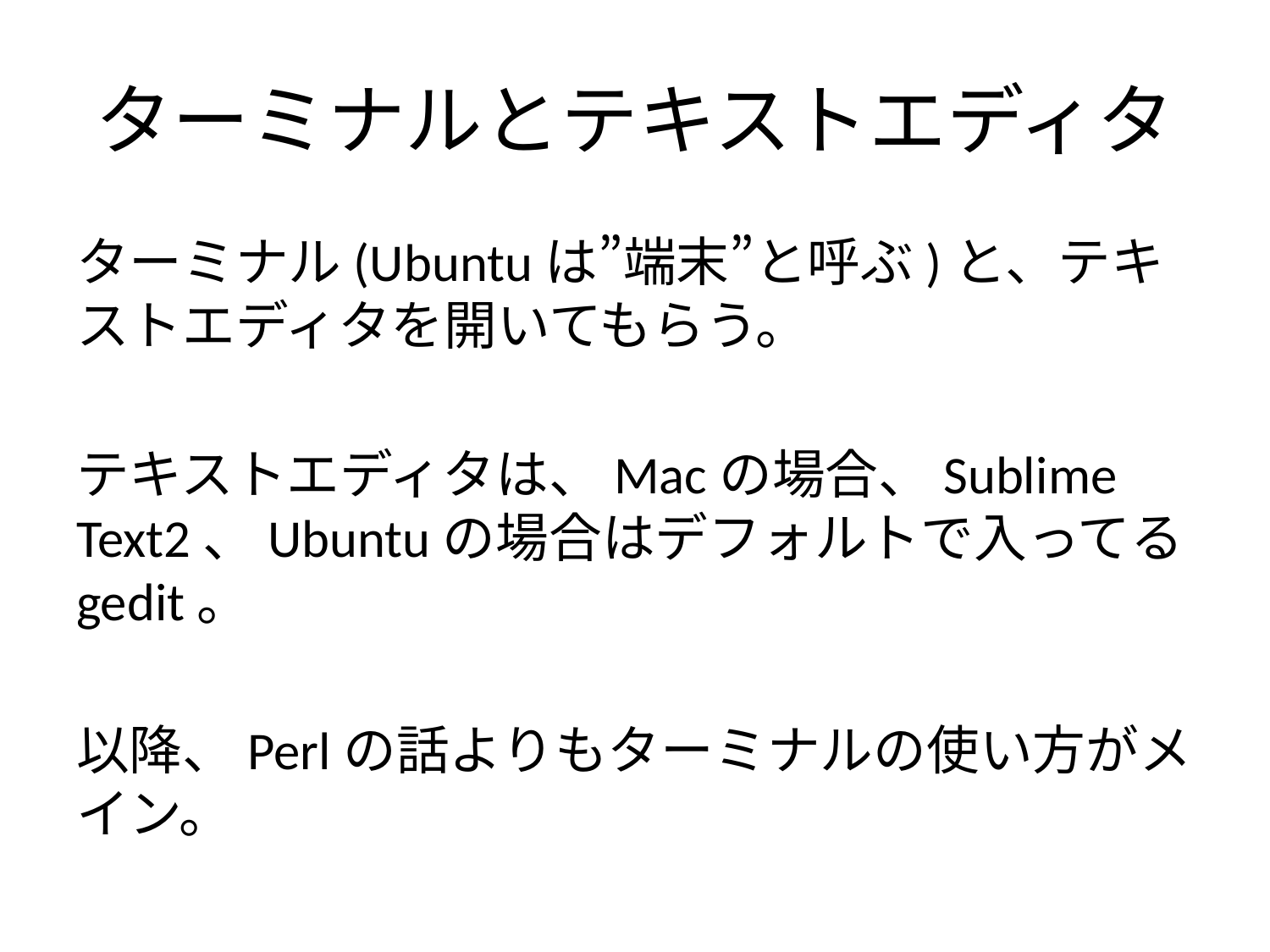

# ターミナルとテキストエディタ
ターミナル(Ubuntuは”端末”と呼ぶ)と、テキストエディタを開いてもらう。

テキストエディタは、Macの場合、Sublime Text2、Ubuntuの場合はデフォルトで入ってるgedit。

以降、Perlの話よりもターミナルの使い方がメイン。